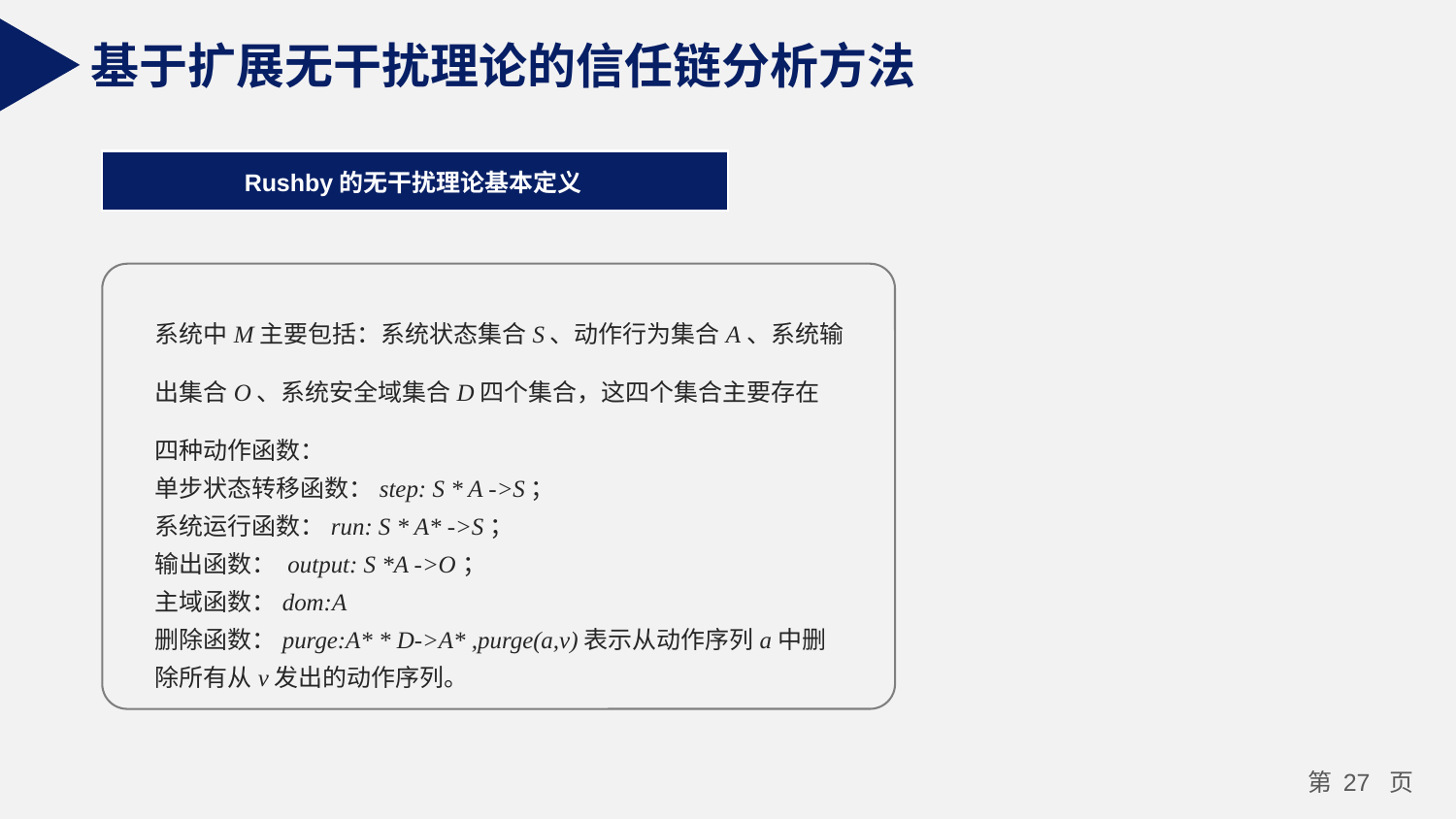

基于扩展无干扰理论的信任链分析方法

Rushby的无干扰理论基本定义

系统中M主要包括：系统状态集合S、动作行为集合A、系统输出集合O、系统安全域集合D四个集合，这四个集合主要存在四种动作函数：
单步状态转移函数：step: S * A ->S；
系统运行函数：run: S * A* ->S；
输出函数： output: S *A ->O；
主域函数：dom:A
删除函数：purge:A* * D->A* ,purge(a,v)表示从动作序列a中删除所有从v发出的动作序列。